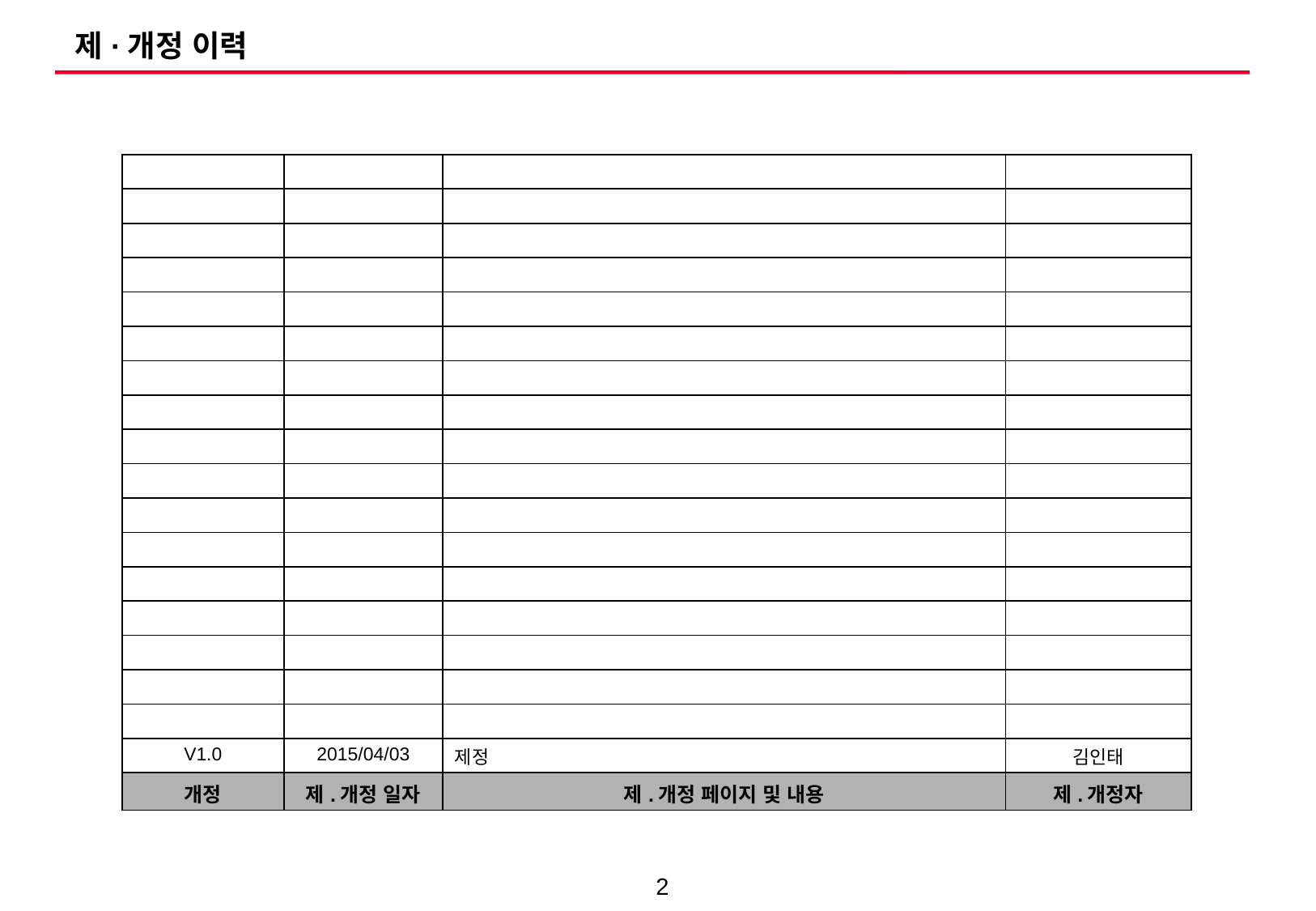

제·개정 이력

|  |  |  |  |
| --- | --- | --- | --- |
|  |  |  |  |
|  |  |  |  |
|  |  |  |  |
|  |  |  |  |
|  |  |  |  |
|  |  |  |  |
|  |  |  |  |
|  |  |  |  |
|  |  |  |  |
|  |  |  |  |
|  |  |  |  |
|  |  |  |  |
|  |  |  |  |
|  |  |  |  |
|  |  |  |  |
|  |  |  |  |
| V1.0 | 2015/04/03 | 제정 | 김인태 |
| 개정 | 제.개정 일자 | 제.개정 페이지 및 내용 | 제.개정자 |